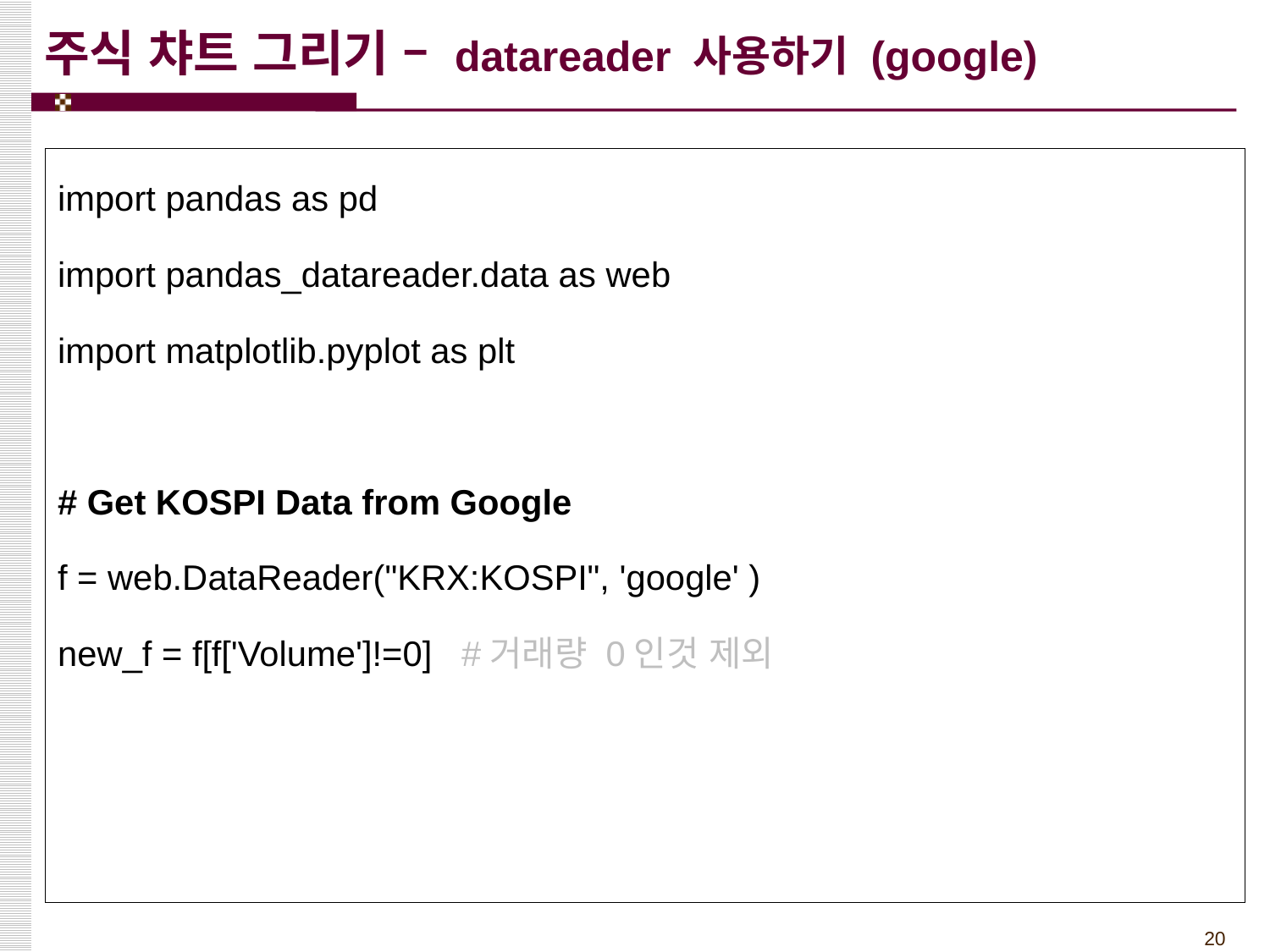

# 주식 챠트 그리기 – datareader 사용하기 (google)
import pandas as pd
import pandas_datareader.data as web
import matplotlib.pyplot as plt

# Get KOSPI Data from Google
f = web.DataReader("KRX:KOSPI", 'google' )
new_f = f[f['Volume']!=0]   #거래량 0인것 제외